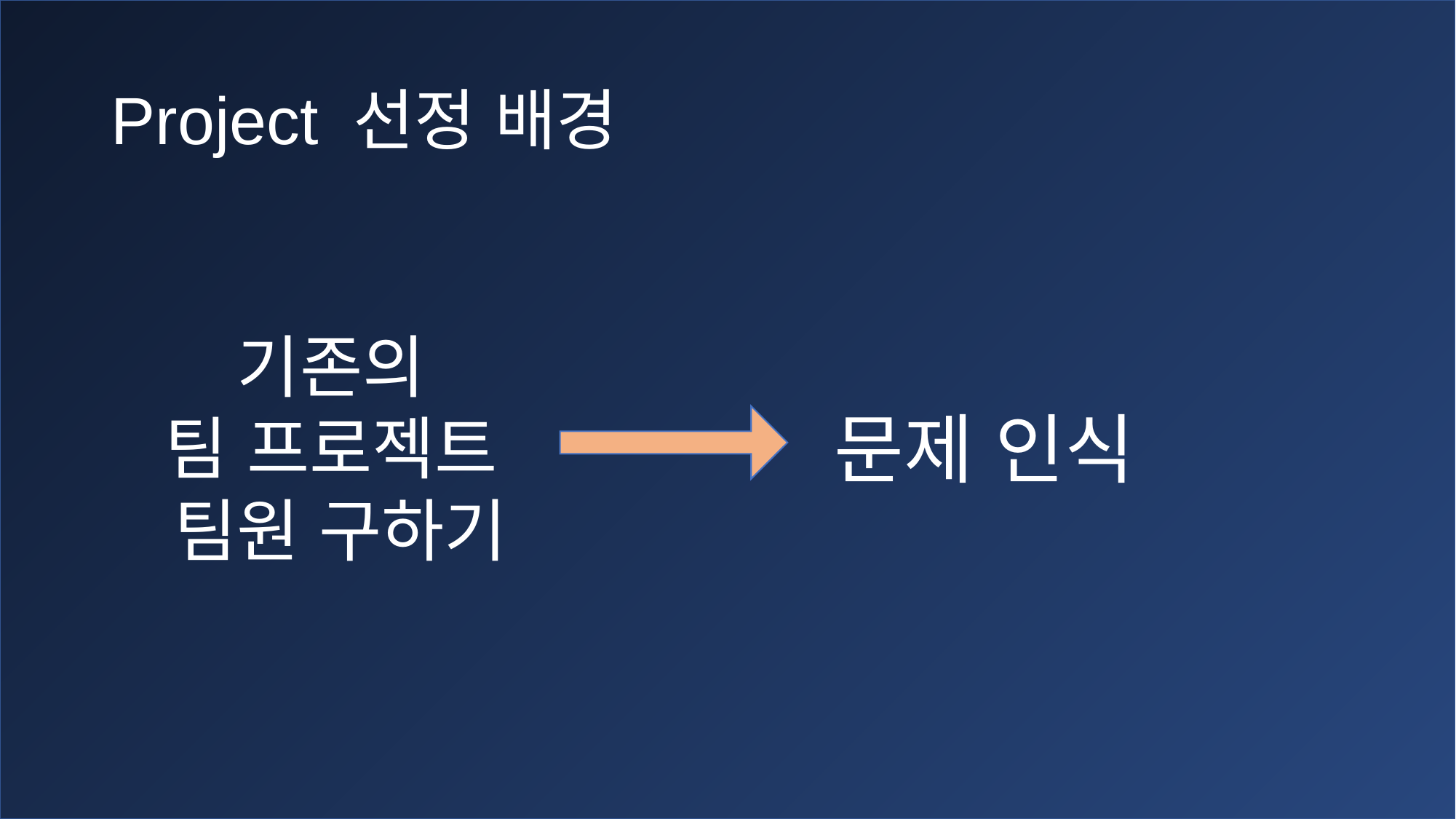

# Project 선정 배경
기존의
팀 프로젝트
팀원 구하기

문제 인식